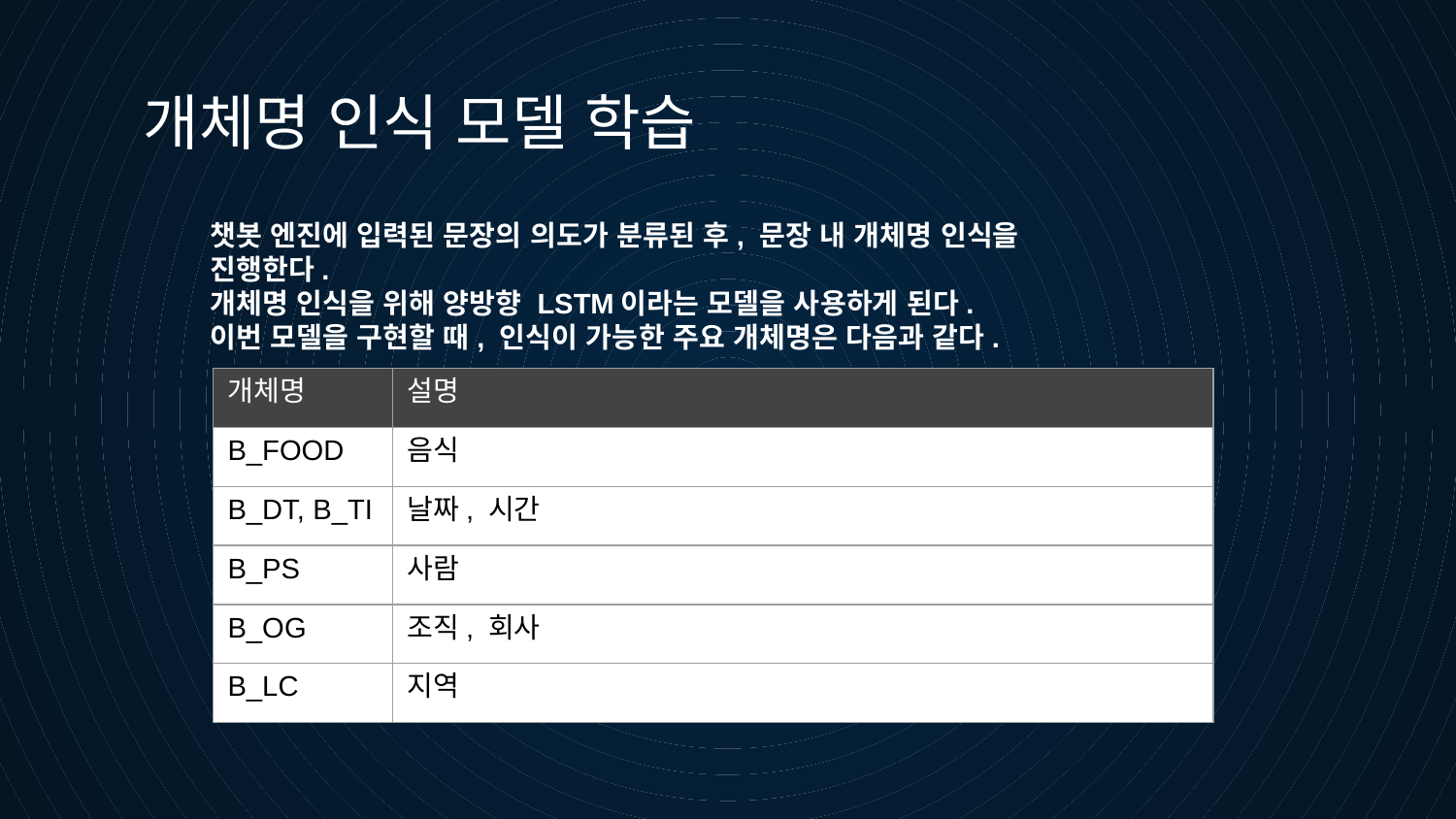

개체명 인식 모델 학습
챗봇 엔진에 입력된 문장의 의도가 분류된 후, 문장 내 개체명 인식을 진행한다.
개체명 인식을 위해 양방향 LSTM이라는 모델을 사용하게 된다.
이번 모델을 구현할 때, 인식이 가능한 주요 개체명은 다음과 같다.
| 개체명 | 설명 |
| --- | --- |
| B\_FOOD | 음식 |
| B\_DT, B\_TI | 날짜, 시간 |
| B\_PS | 사람 |
| B\_OG | 조직, 회사 |
| B\_LC | 지역 |